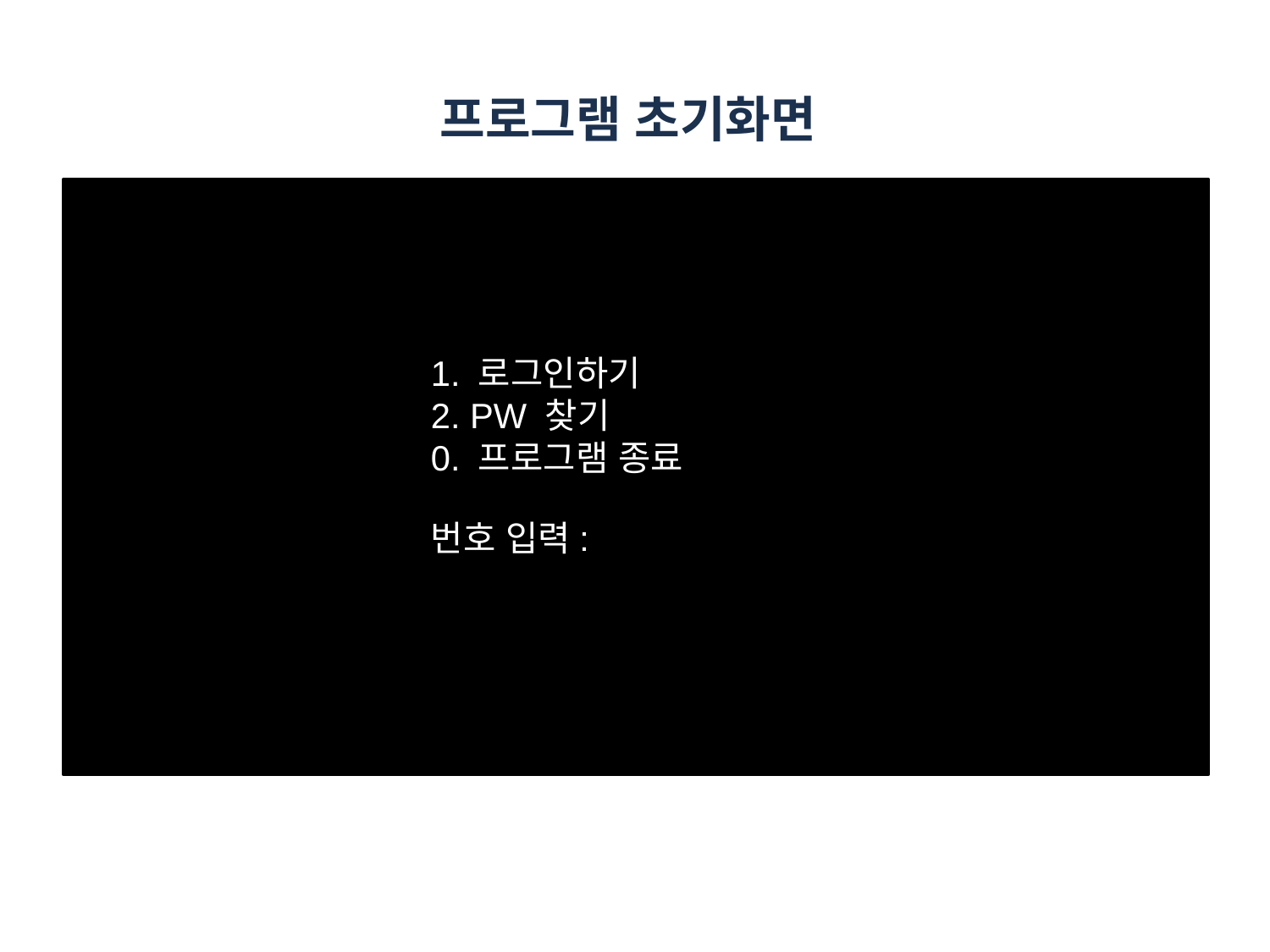

# 프로그램 초기화면

1. 로그인하기
2. PW 찾기
0. 프로그램 종료

번호 입력: